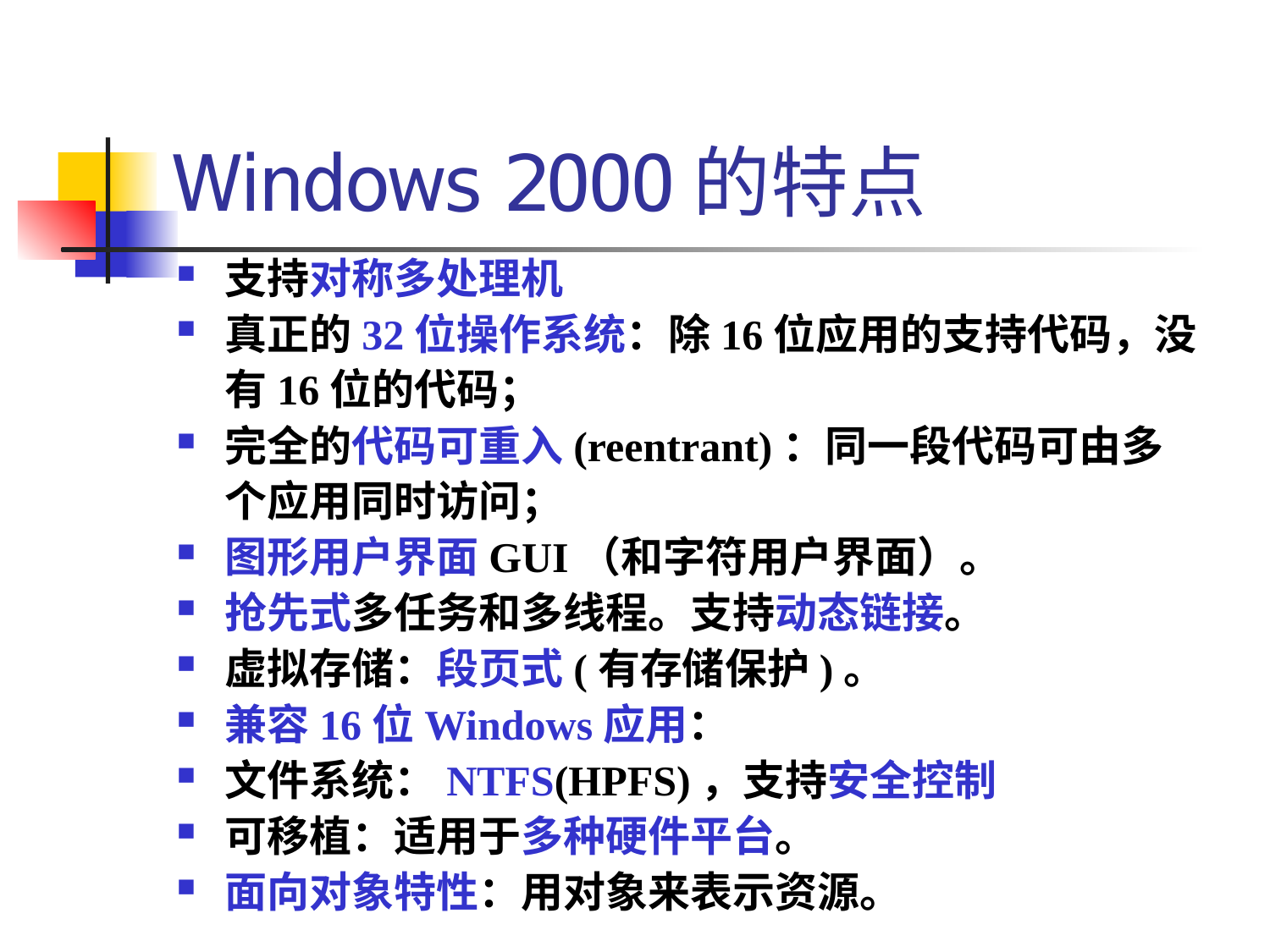

# Windows 2000的特点
支持对称多处理机
真正的32位操作系统：除16位应用的支持代码，没有16位的代码；
完全的代码可重入(reentrant)：同一段代码可由多个应用同时访问；
图形用户界面GUI（和字符用户界面）。
抢先式多任务和多线程。支持动态链接。
虚拟存储：段页式(有存储保护)。
兼容16位Windows应用：
文件系统：NTFS(HPFS)，支持安全控制
可移植：适用于多种硬件平台。
面向对象特性：用对象来表示资源。